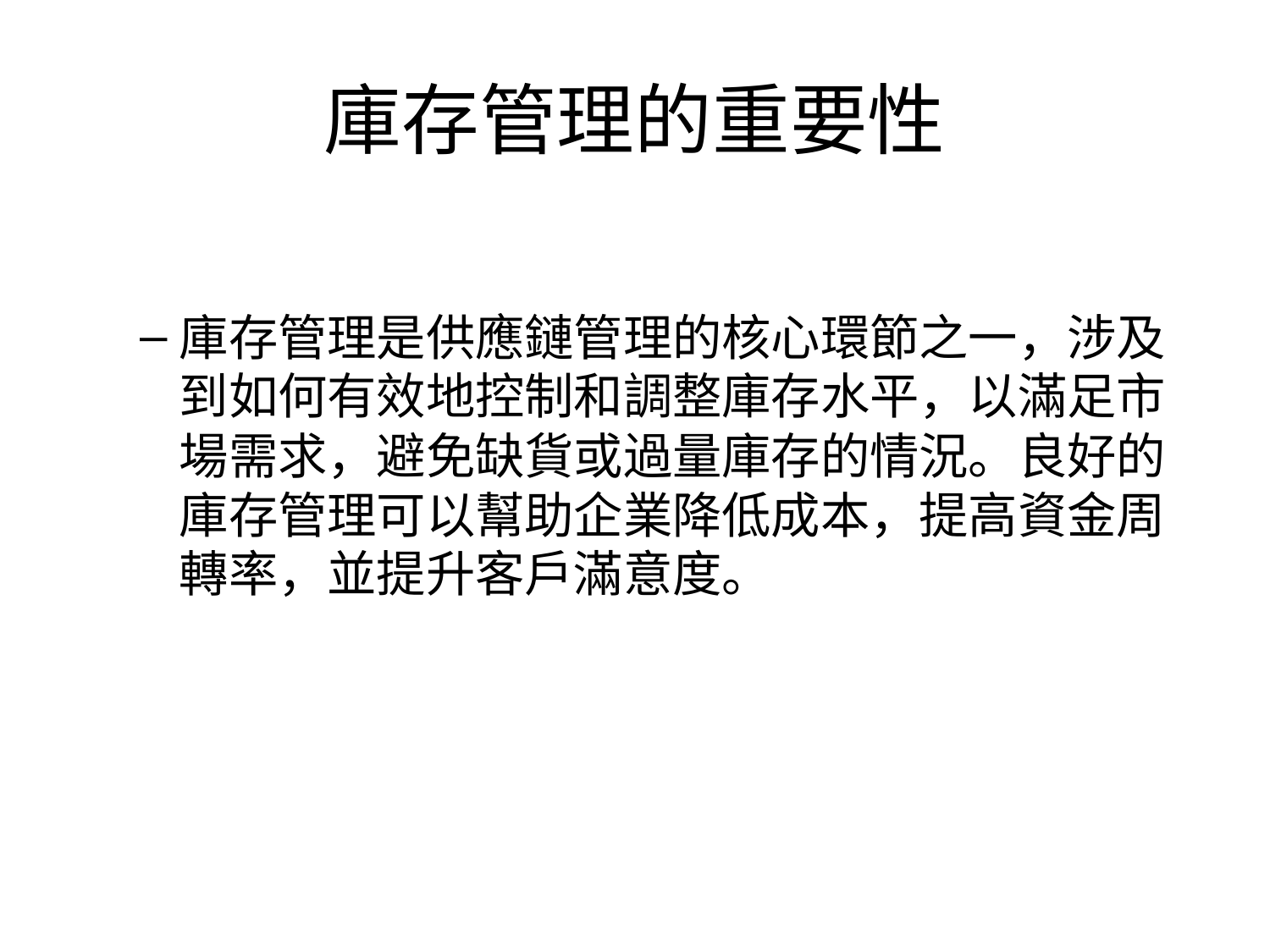

# 庫存管理的重要性

庫存管理是供應鏈管理的核心環節之一，涉及到如何有效地控制和調整庫存水平，以滿足市場需求，避免缺貨或過量庫存的情況。良好的庫存管理可以幫助企業降低成本，提高資金周轉率，並提升客戶滿意度。